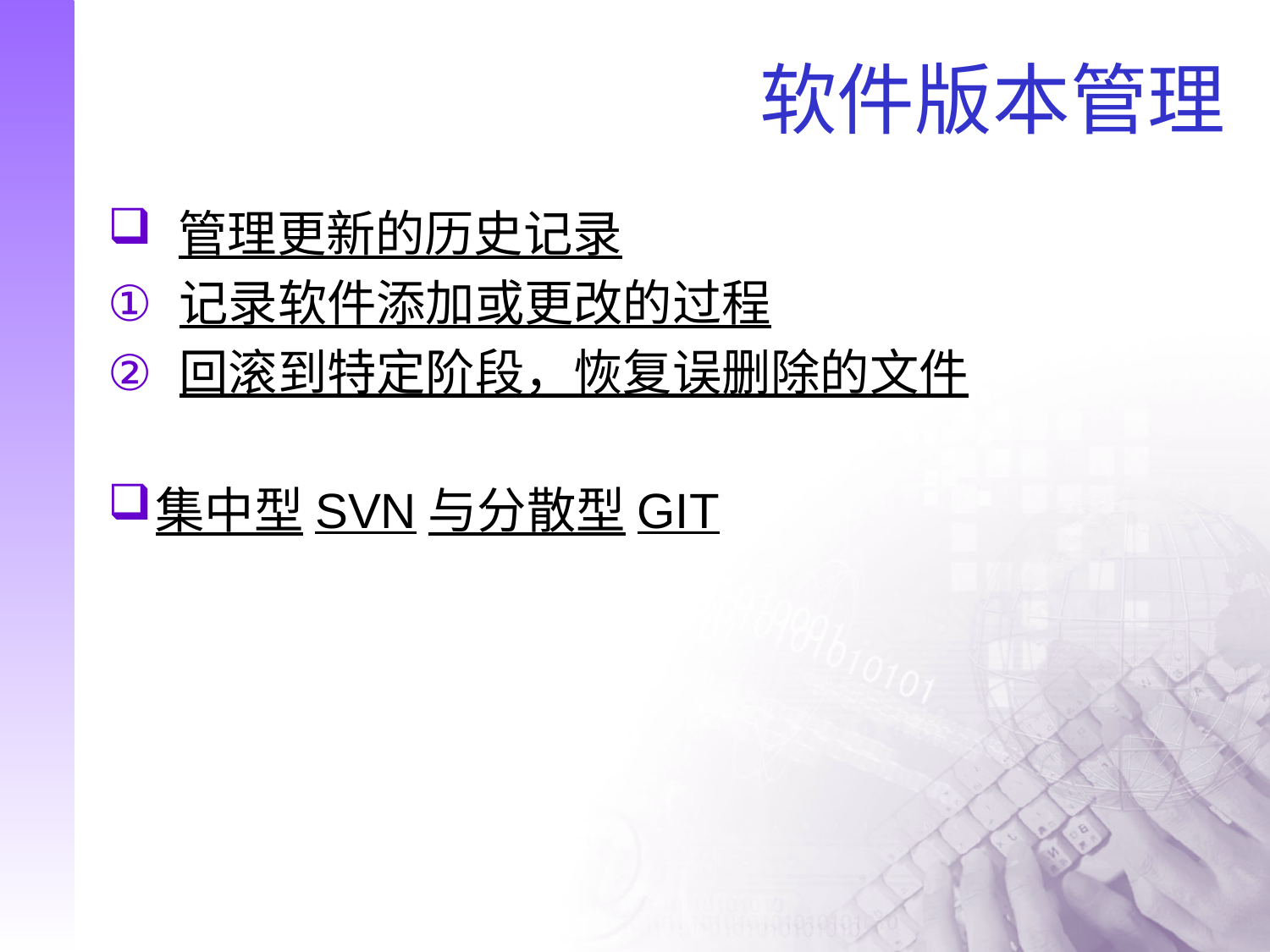

# 软件版本管理
 管理更新的历史记录
记录软件添加或更改的过程
回滚到特定阶段，恢复误删除的文件

集中型SVN与分散型GIT